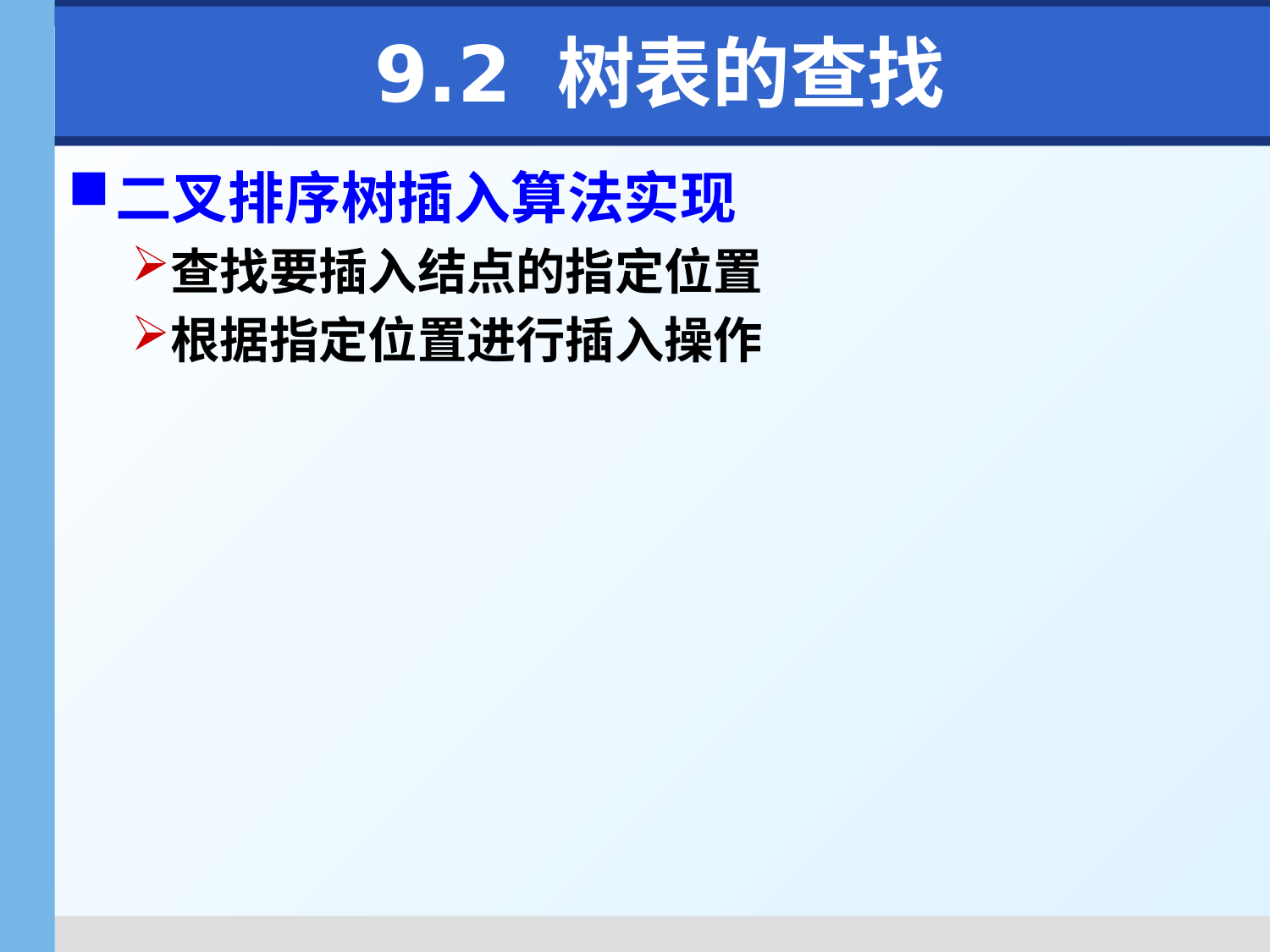

# 9.2 树表的查找
二叉排序树插入算法实现
查找要插入结点的指定位置
根据指定位置进行插入操作